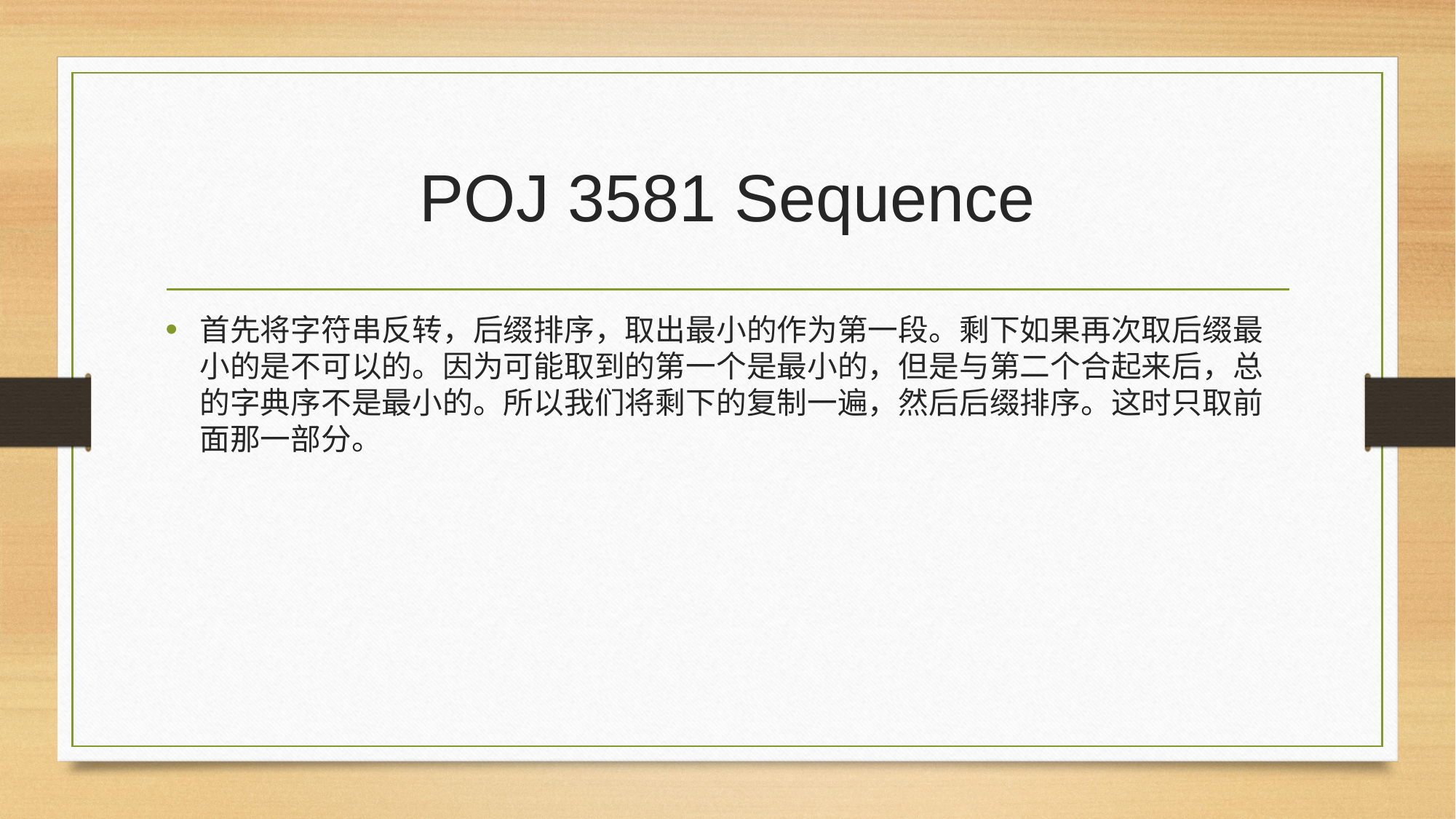

# POJ 3581 Sequence
首先将字符串反转，后缀排序，取出最小的作为第一段。剩下如果再次取后缀最小的是不可以的。因为可能取到的第一个是最小的，但是与第二个合起来后，总的字典序不是最小的。所以我们将剩下的复制一遍，然后后缀排序。这时只取前面那一部分。